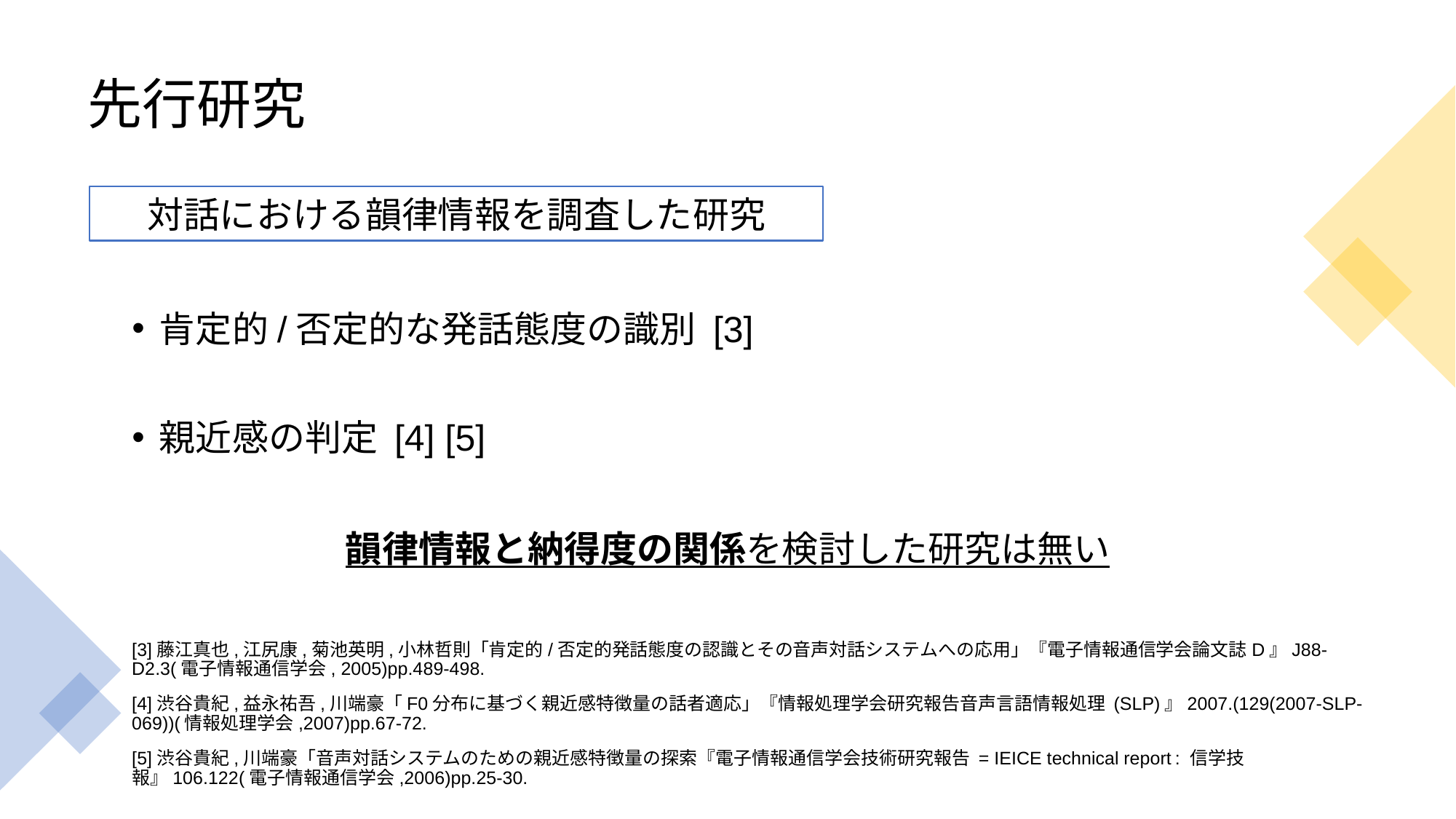

# 先行研究

対話における韻律情報を調査した研究

肯定的/否定的な発話態度の識別 [3]

親近感の判定 [4] [5]

韻律情報と納得度の関係を検討した研究は無い

[3]藤江真也,江尻康,菊池英明,小林哲則「肯定的/否定的発話態度の認識とその音声対話システムへの応用」『電子情報通信学会論文誌D』J88-D2.3(電子情報通信学会, 2005)pp.489-498.
[4]渋谷貴紀,益永祐吾,川端豪「F0分布に基づく親近感特徴量の話者適応」『情報処理学会研究報告音声言語情報処理 (SLP)』2007.(129(2007-SLP-069))(情報処理学会,2007)pp.67-72.
[5]渋谷貴紀,川端豪「音声対話システムのための親近感特徴量の探索『電子情報通信学会技術研究報告 = IEICE technical report : 信学技報』106.122(電子情報通信学会,2006)pp.25-30.